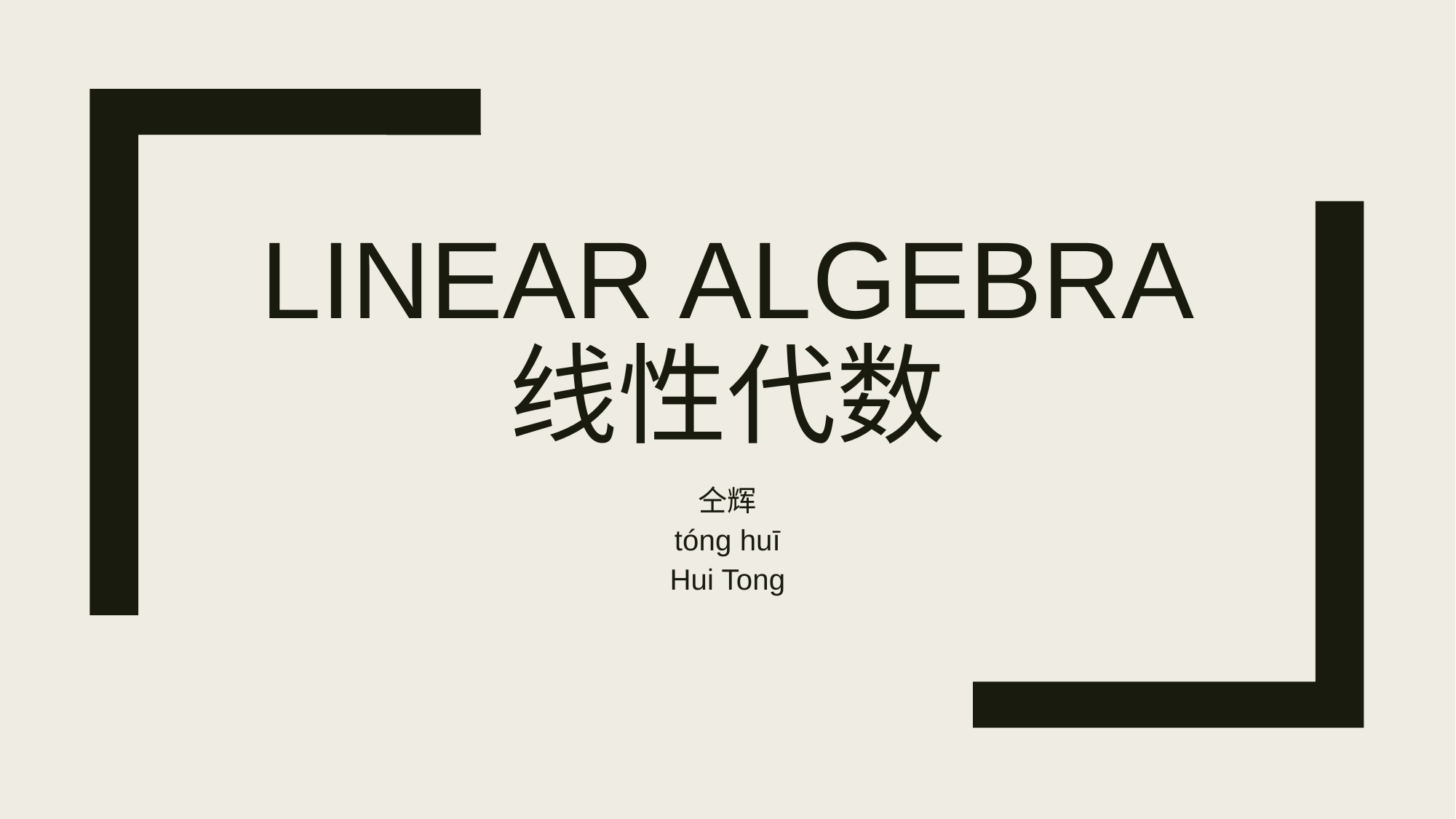

# Linear Algebra 线性代数
仝辉
tóng huī
Hui Tong